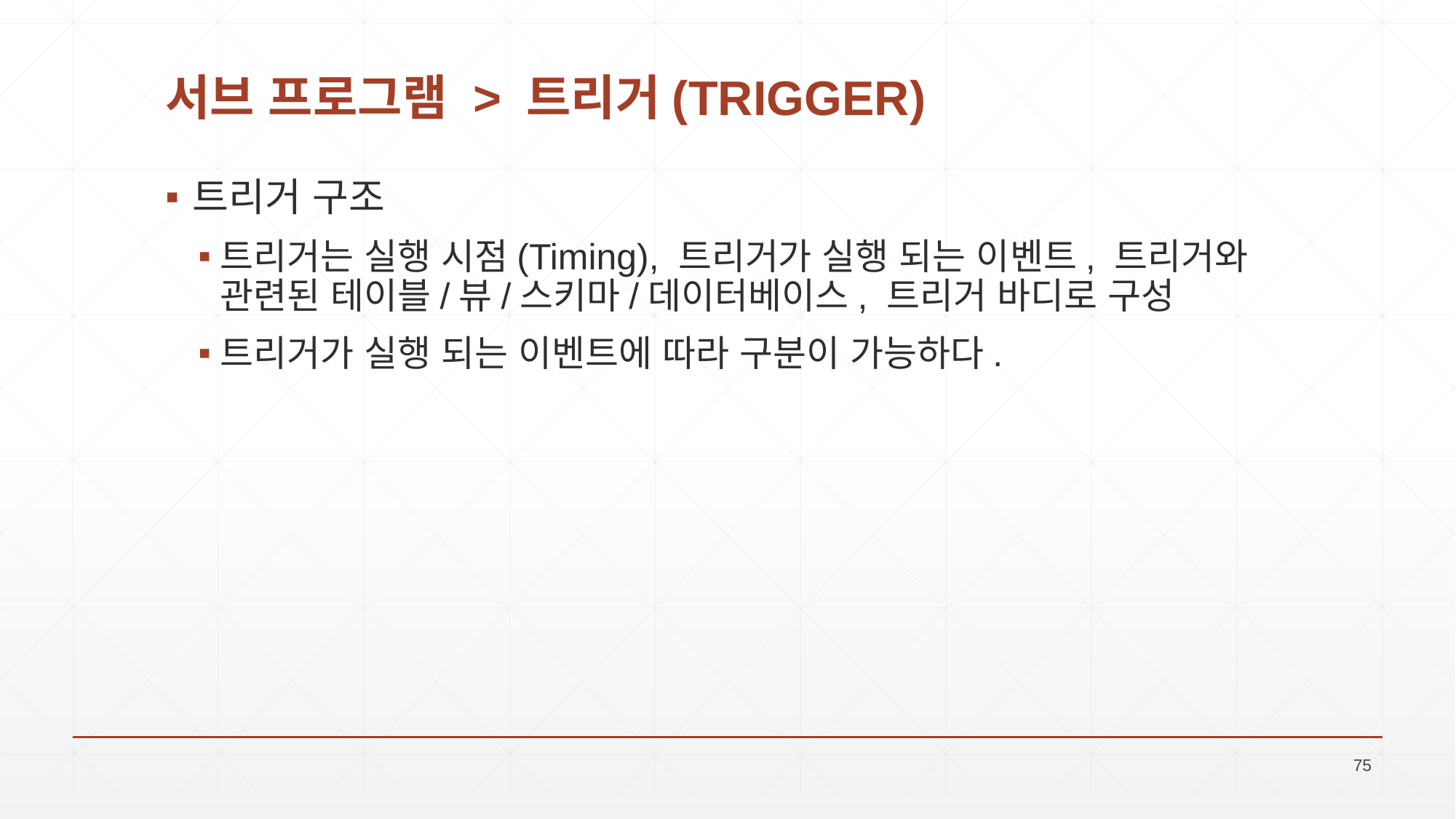

# 서브 프로그램 > 트리거(TRIGGER)
트리거 구조
트리거는 실행 시점(Timing), 트리거가 실행 되는 이벤트, 트리거와 관련된 테이블/뷰/스키마/데이터베이스, 트리거 바디로 구성
트리거가 실행 되는 이벤트에 따라 구분이 가능하다.
75